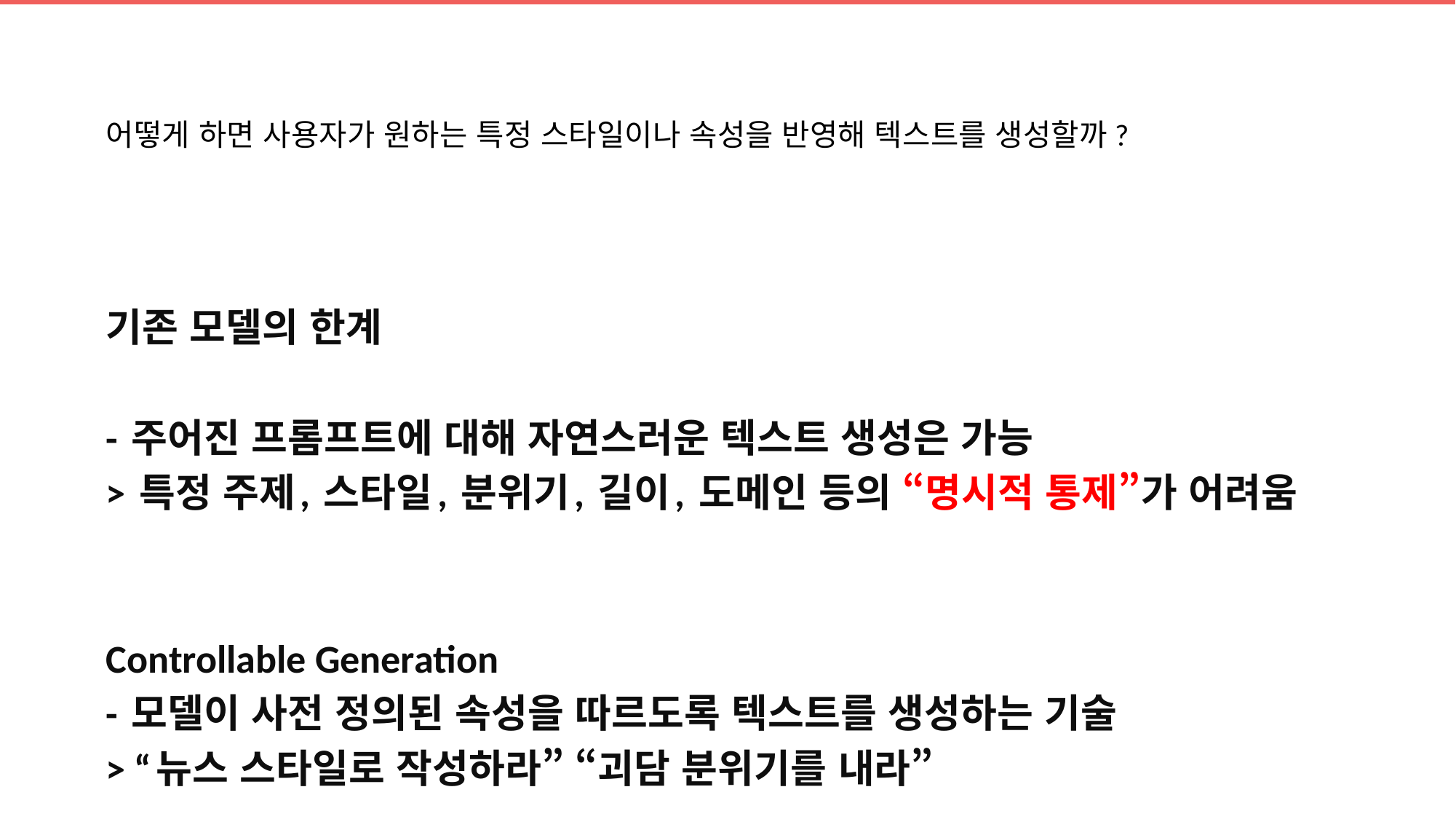

# 어떻게 하면 사용자가 원하는 특정 스타일이나 속성을 반영해 텍스트를 생성할까?
기존 모델의 한계

- 주어진 프롬프트에 대해 자연스러운 텍스트 생성은 가능
> 특정 주제, 스타일, 분위기, 길이, 도메인 등의 “명시적 통제”가 어려움

Controllable Generation
- 모델이 사전 정의된 속성을 따르도록 텍스트를 생성하는 기술
> “뉴스 스타일로 작성하라” “괴담 분위기를 내라”